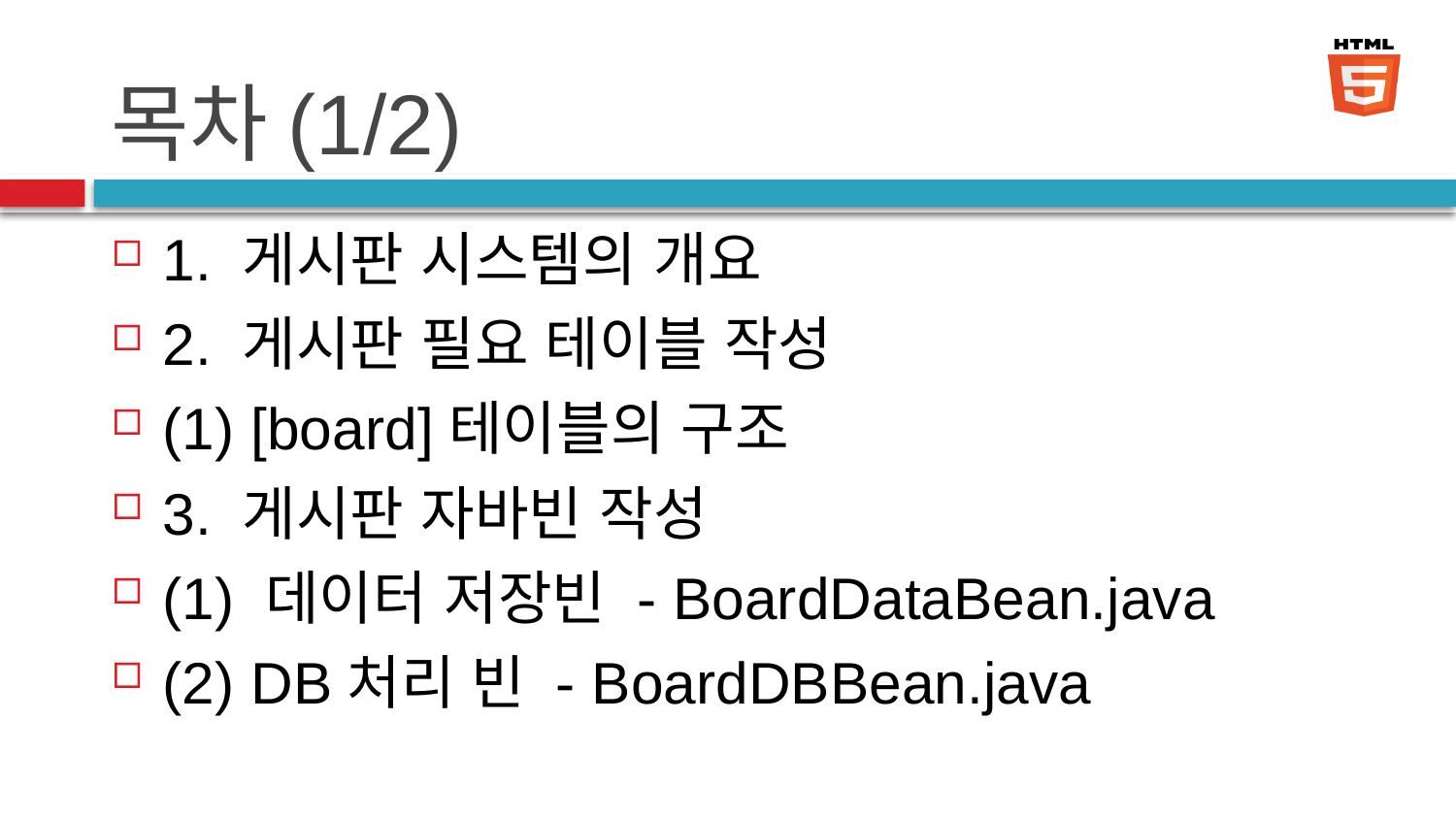

# 목차(1/2)
1. 게시판 시스템의 개요
2. 게시판 필요 테이블 작성
(1) [board]테이블의 구조
3. 게시판 자바빈 작성
(1) 데이터 저장빈 - BoardDataBean.java
(2) DB처리 빈 - BoardDBBean.java